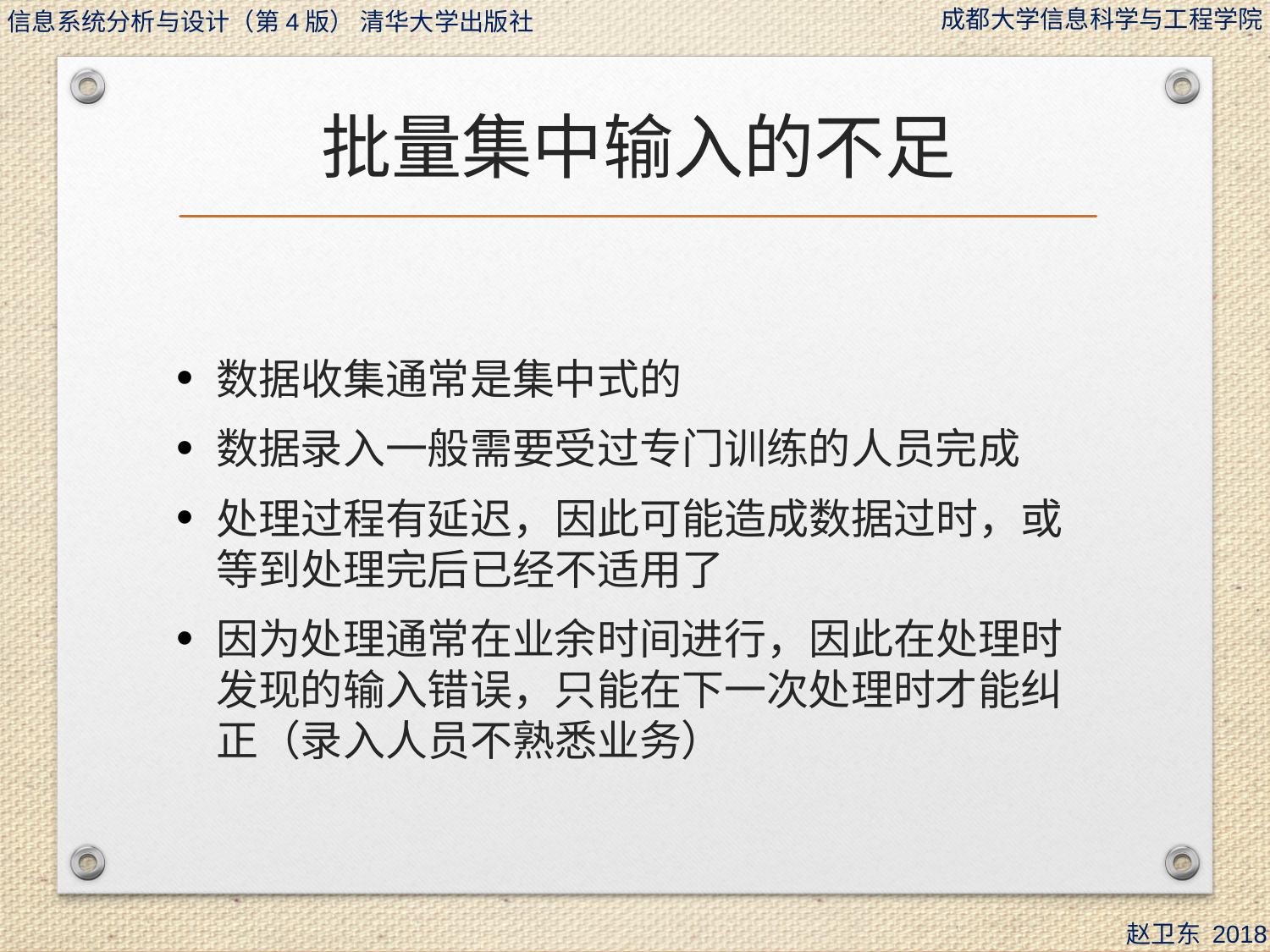

# 批量集中输入的不足
数据收集通常是集中式的
数据录入一般需要受过专门训练的人员完成
处理过程有延迟，因此可能造成数据过时，或等到处理完后已经不适用了
因为处理通常在业余时间进行，因此在处理时发现的输入错误，只能在下一次处理时才能纠正（录入人员不熟悉业务）